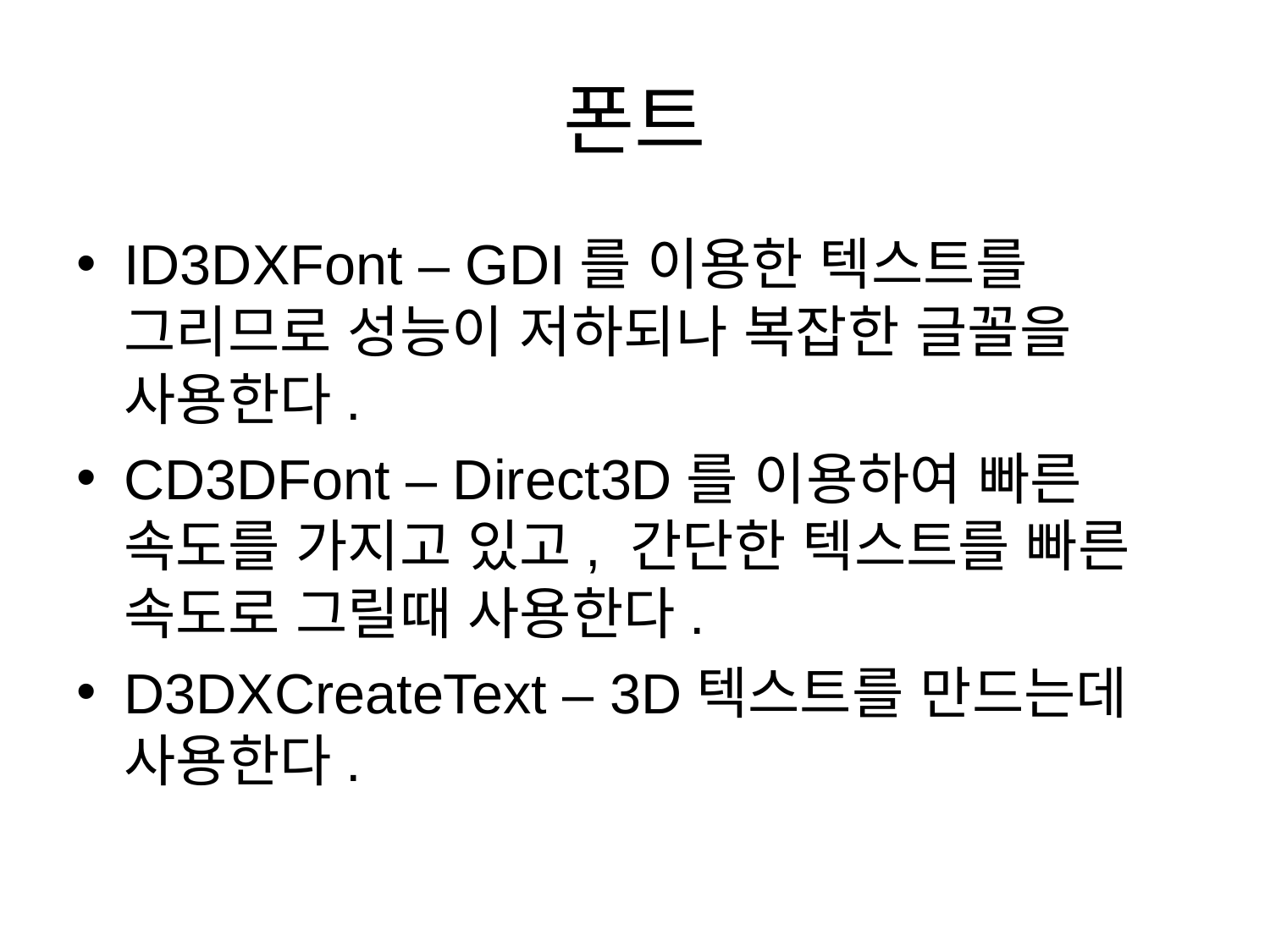

# 폰트
ID3DXFont – GDI를 이용한 텍스트를 그리므로 성능이 저하되나 복잡한 글꼴을 사용한다.
CD3DFont – Direct3D를 이용하여 빠른 속도를 가지고 있고, 간단한 텍스트를 빠른 속도로 그릴때 사용한다.
D3DXCreateText – 3D텍스트를 만드는데 사용한다.